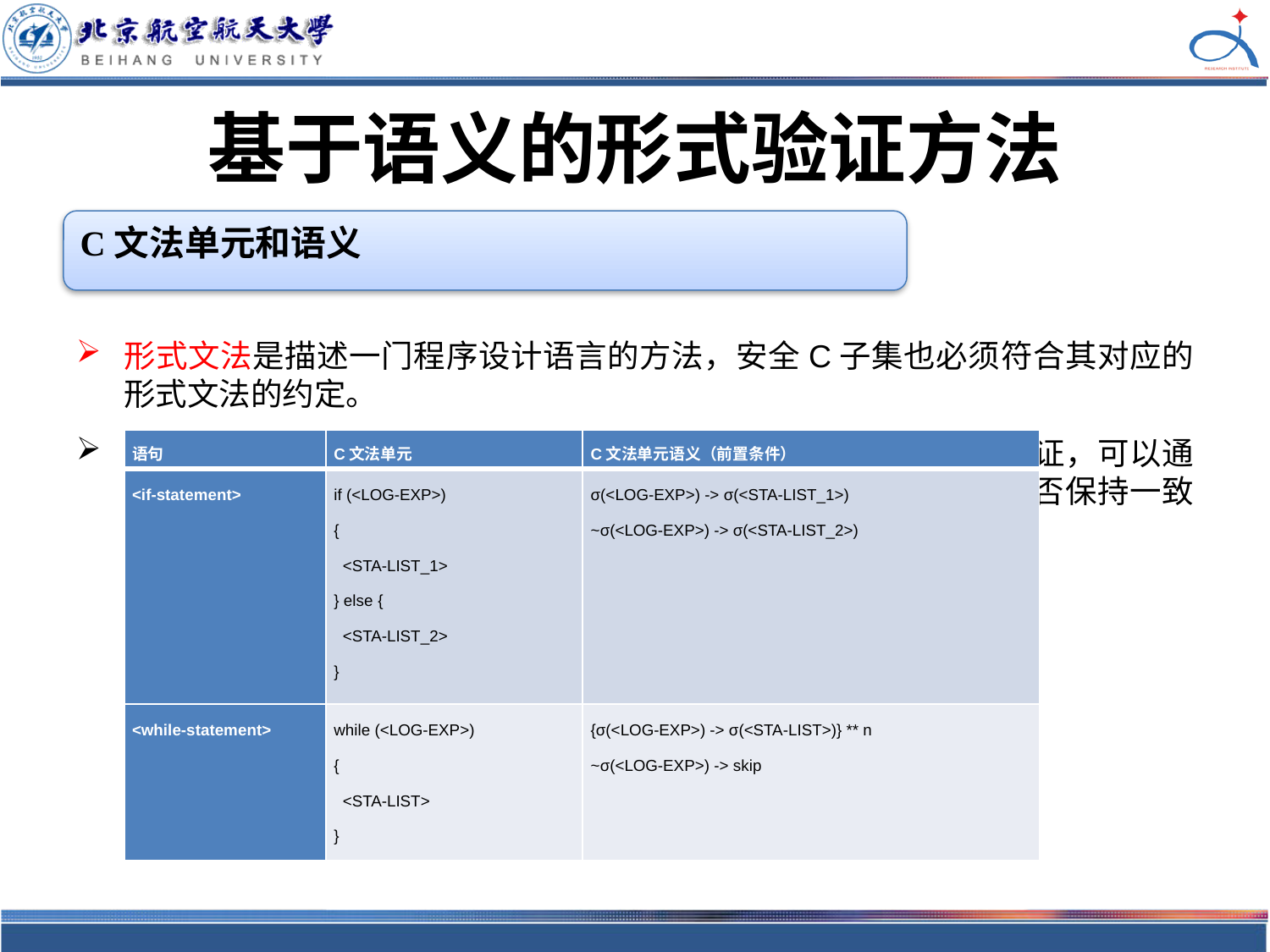

# 基于语义的形式验证方法

形式文法是描述一门程序设计语言的方法，安全C子集也必须符合其对应的形式文法的约定。
源程序的编译过程正确性验证可以等价为对每个C文法单元的验证，可以通过验证编译前后每个C文法单元和对应的目标代码模式的语义是否保持一致来实现。

C文法单元和语义
| 语句 | C文法单元 | C文法单元语义（前置条件） |
| --- | --- | --- |
| <if-statement> | if (<LOG-EXP>) { <STA-LIST\_1> } else { <STA-LIST\_2> } | σ(<LOG-EXP>) -> σ(<STA-LIST\_1>) ~σ(<LOG-EXP>) -> σ(<STA-LIST\_2>) |
| <while-statement> | while (<LOG-EXP>) { <STA-LIST> } | {σ(<LOG-EXP>) -> σ(<STA-LIST>)} \*\* n ~σ(<LOG-EXP>) -> skip |